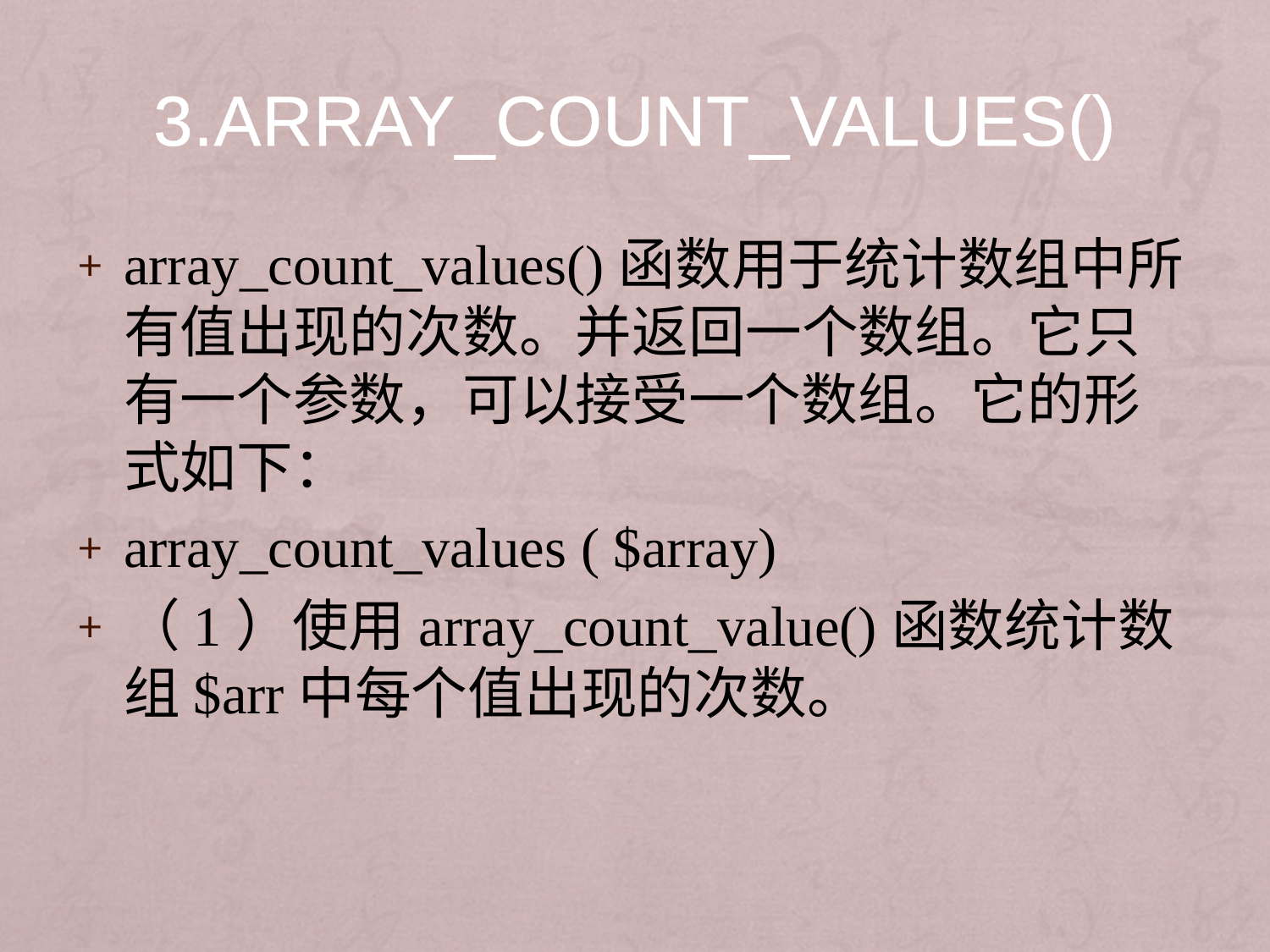

# 3.array_count_values()
array_count_values()函数用于统计数组中所有值出现的次数。并返回一个数组。它只有一个参数，可以接受一个数组。它的形式如下：
array_count_values ( $array)
（1）使用array_count_value()函数统计数组$arr中每个值出现的次数。